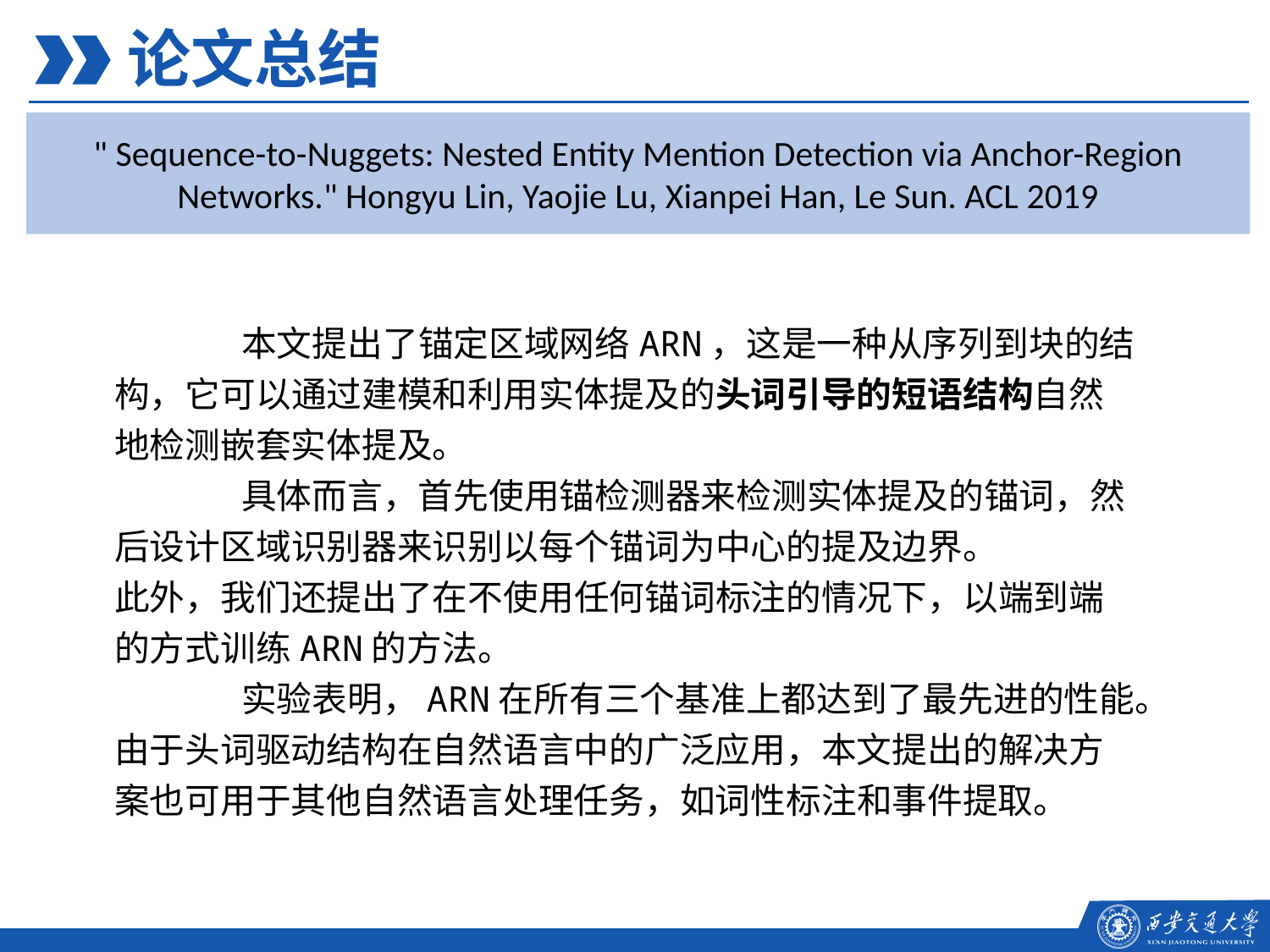

论文总结
" Sequence-to-Nuggets: Nested Entity Mention Detection via Anchor-Region Networks." Hongyu Lin, Yaojie Lu, Xianpei Han, Le Sun. ACL 2019
	本文提出了锚定区域网络ARN，这是一种从序列到块的结构，它可以通过建模和利用实体提及的头词引导的短语结构自然地检测嵌套实体提及。
	具体而言，首先使用锚检测器来检测实体提及的锚词，然后设计区域识别器来识别以每个锚词为中心的提及边界。
此外，我们还提出了在不使用任何锚词标注的情况下，以端到端的方式训练ARN的方法。
	实验表明，ARN在所有三个基准上都达到了最先进的性能。由于头词驱动结构在自然语言中的广泛应用，本文提出的解决方案也可用于其他自然语言处理任务，如词性标注和事件提取。